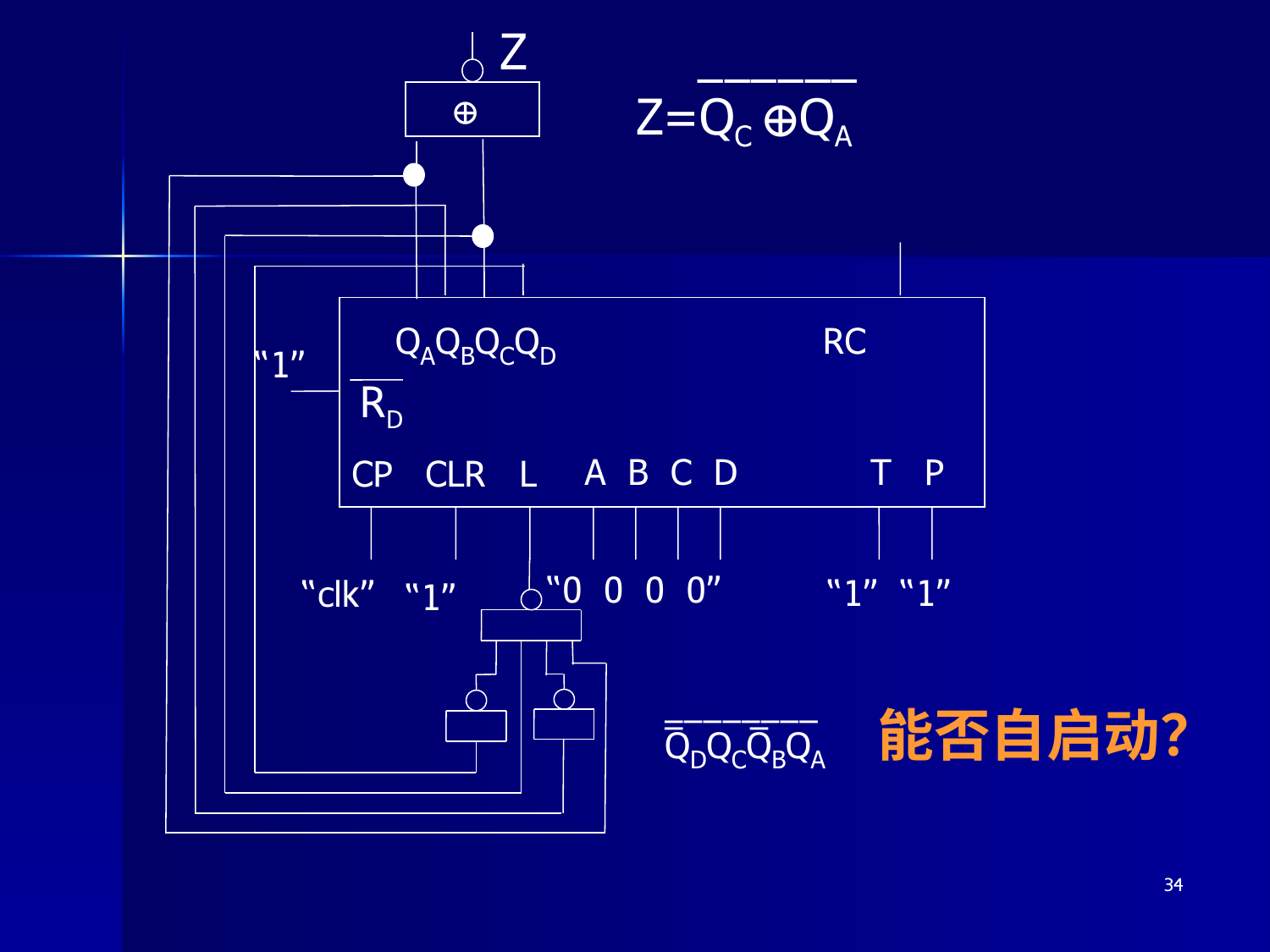

Z

   ⊕
    ______
Z=QC ⊕QA

   QAQBQCQD                                   RC
A  B  C  D
T   P
CP   CLR   L

RD

“1”
“0  0  0  0”
“1”
“1”
“clk”
“1”
能否自启动？
________
_      _
QDQCQBQA
34